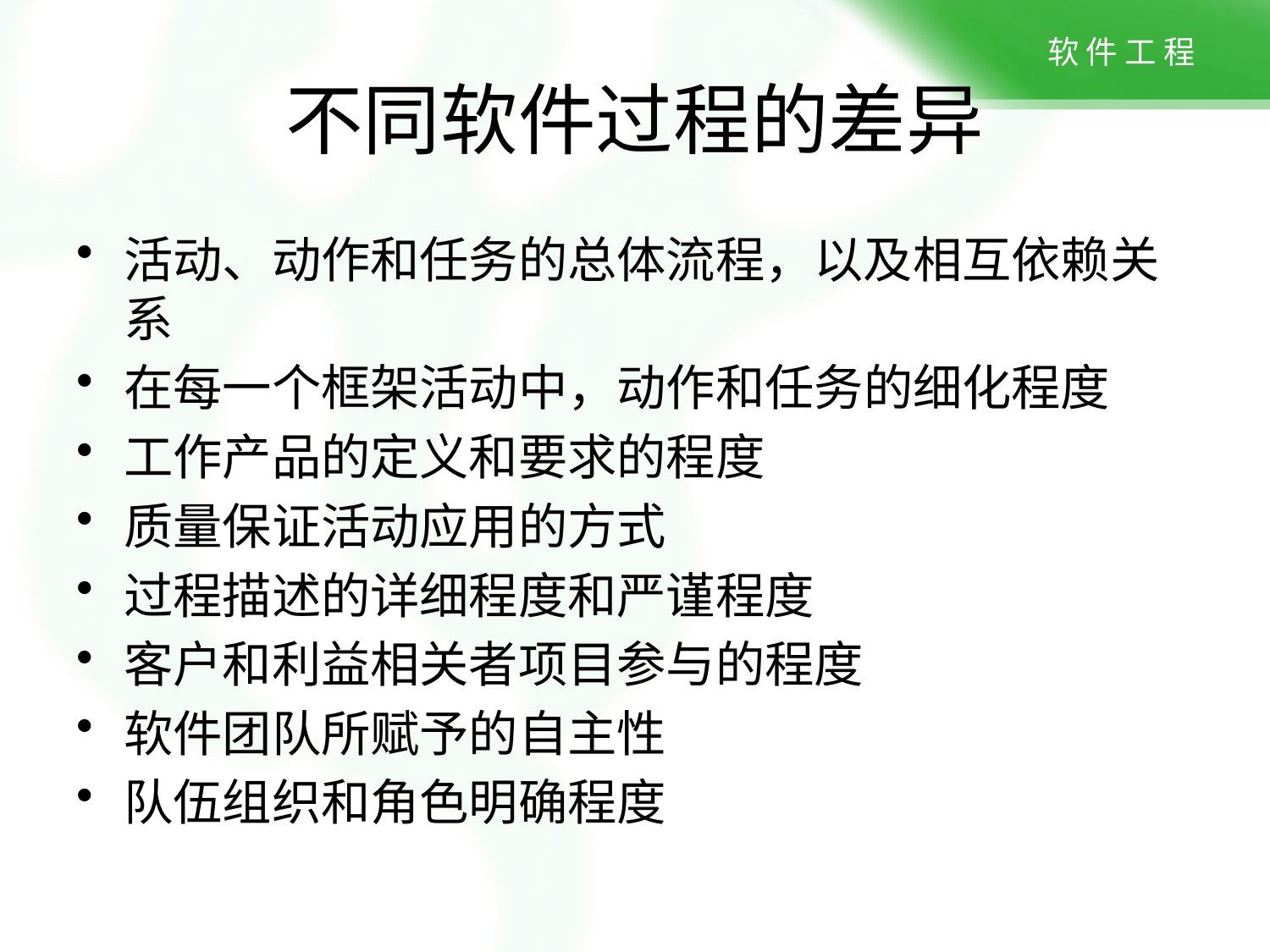

# 不同软件过程的差异
活动、动作和任务的总体流程，以及相互依赖关系
在每一个框架活动中，动作和任务的细化程度
工作产品的定义和要求的程度
质量保证活动应用的方式
过程描述的详细程度和严谨程度
客户和利益相关者项目参与的程度
软件团队所赋予的自主性
队伍组织和角色明确程度